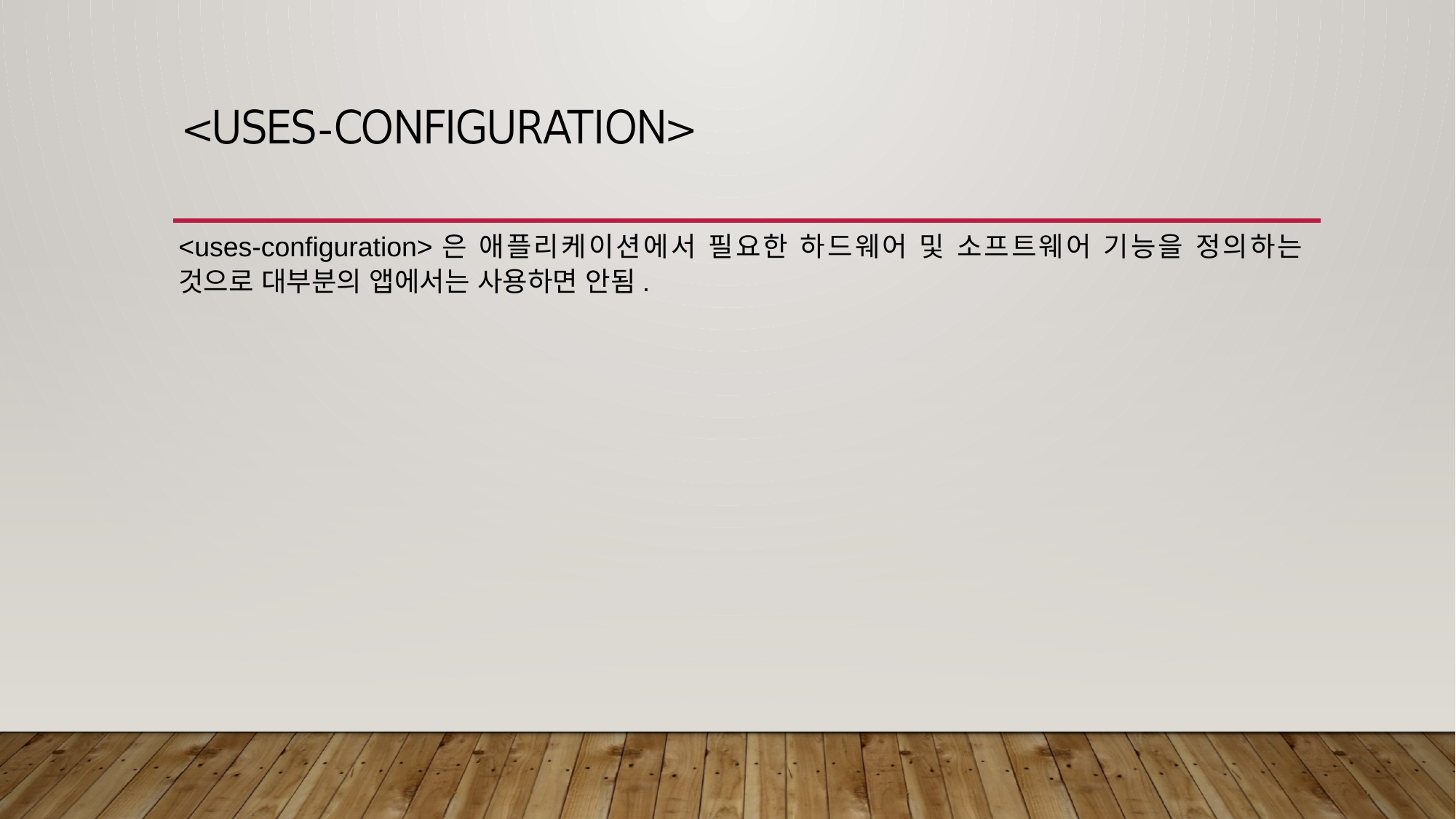

# <uses-configuration>
<uses-configuration>은 애플리케이션에서 필요한 하드웨어 및 소프트웨어 기능을 정의하는 것으로 대부분의 앱에서는 사용하면 안됨.